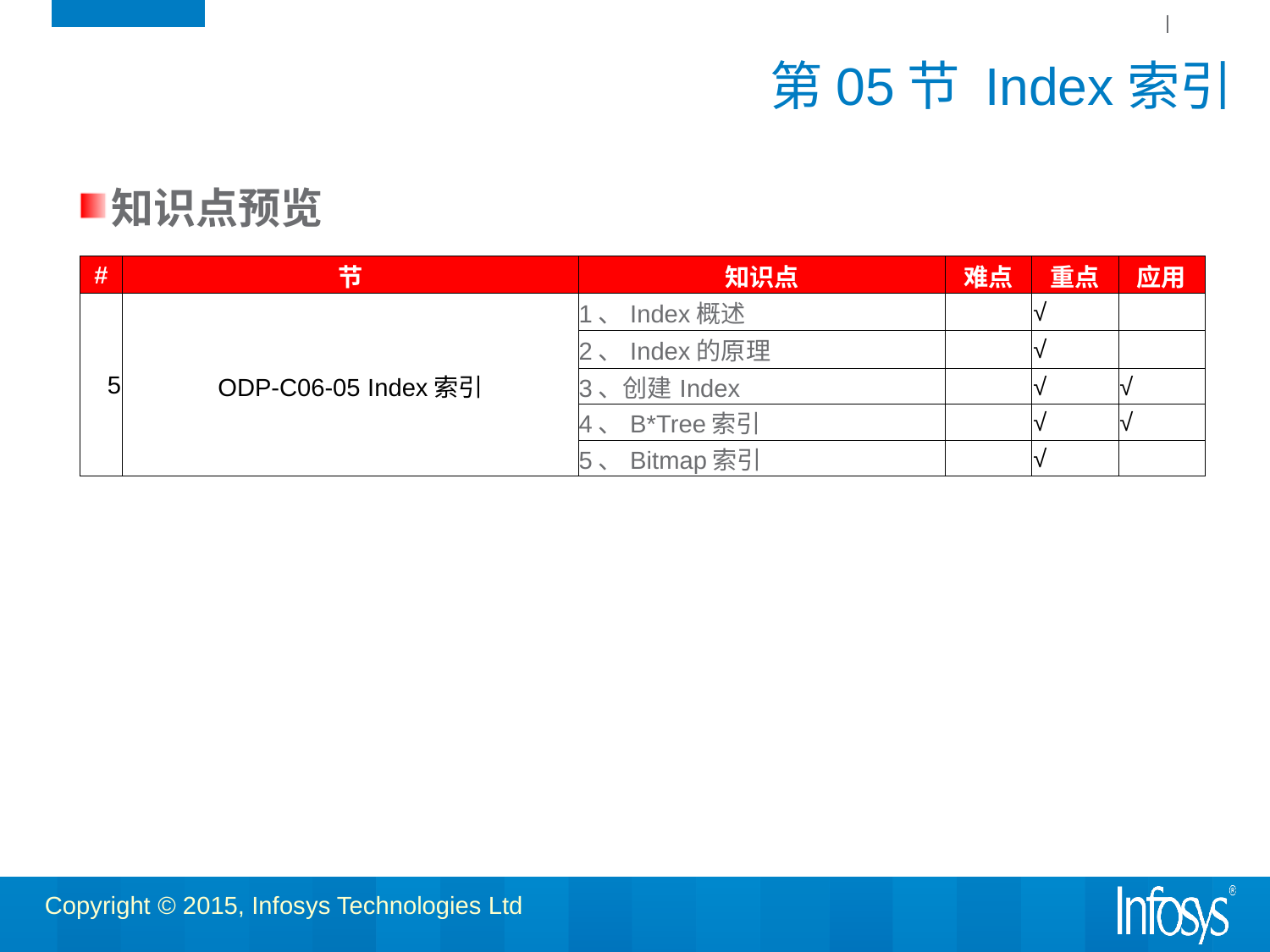

# 第05节 Index索引
知识点预览
| # | 节 | 知识点 | 难点 | 重点 | 应用 |
| --- | --- | --- | --- | --- | --- |
| 5 | ODP-C06-05 Index索引 | 1、Index概述 |  | √ |  |
|  |  | 2、Index的原理 |  | √ |  |
|  |  | 3、创建Index |  | √ | √ |
|  |  | 4、B\*Tree索引 |  | √ | √ |
|  |  | 5、Bitmap索引 |  | √ |  |